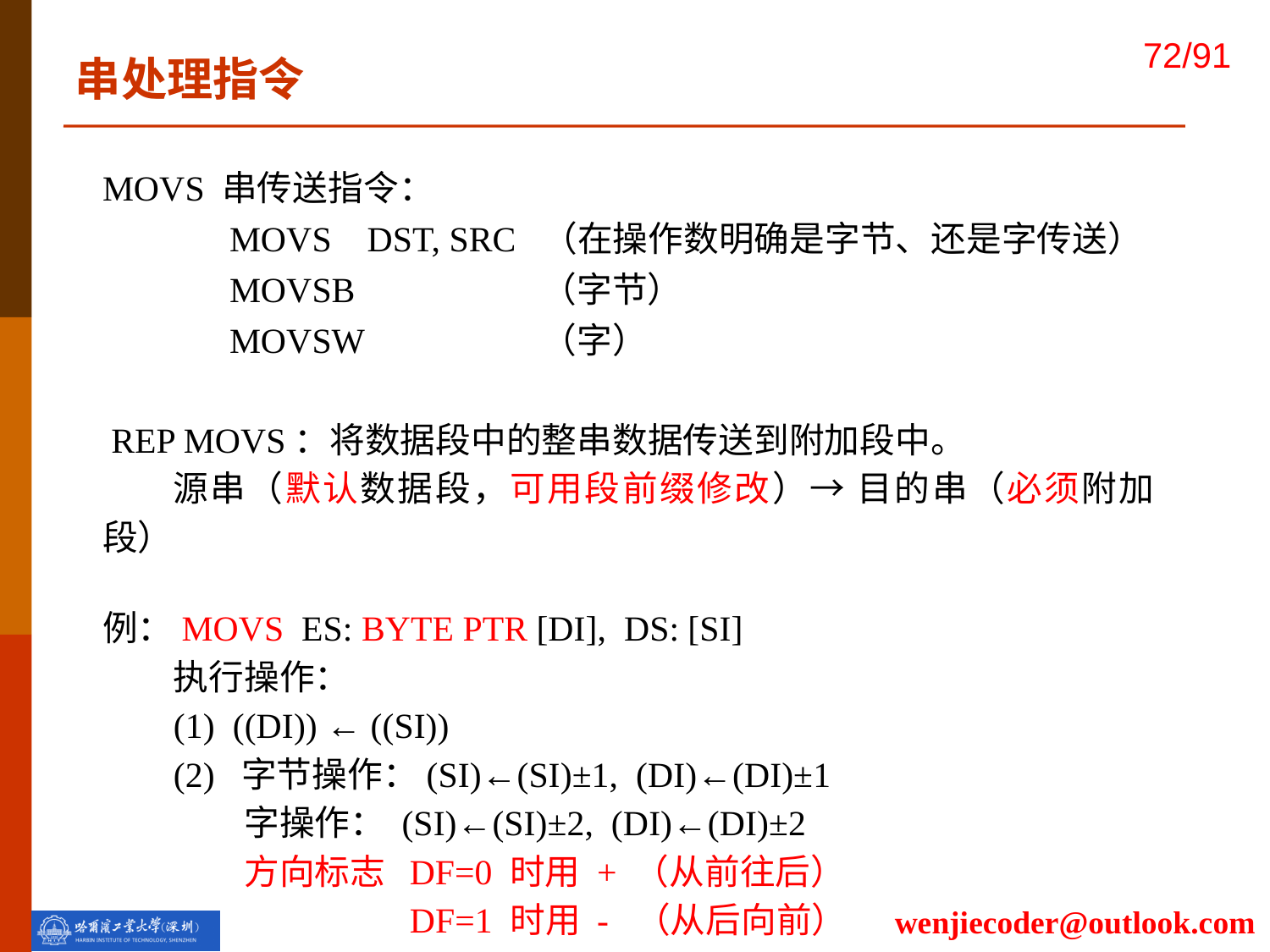

串处理指令
MOVS 串传送指令：
	MOVS    DST, SRC  （在操作数明确是字节、还是字传送）
	MOVSB                    （字节）
	MOVSW                   （字）

 REP MOVS：将数据段中的整串数据传送到附加段中。
      源串（默认数据段，可用段前缀修改）→ 目的串（必须附加段）

例：MOVS  ES: BYTE PTR [DI],  DS: [SI]
        执行操作：
        (1)  ((DI)) ← ((SI))
        (2)  字节操作：(SI)←(SI)±1,  (DI)←(DI)±1
                 字操作： (SI)←(SI)±2,  (DI)←(DI)±2
                 方向标志  DF=0 时用 + （从前往后）
		      DF=1 时用 -  （从后向前）